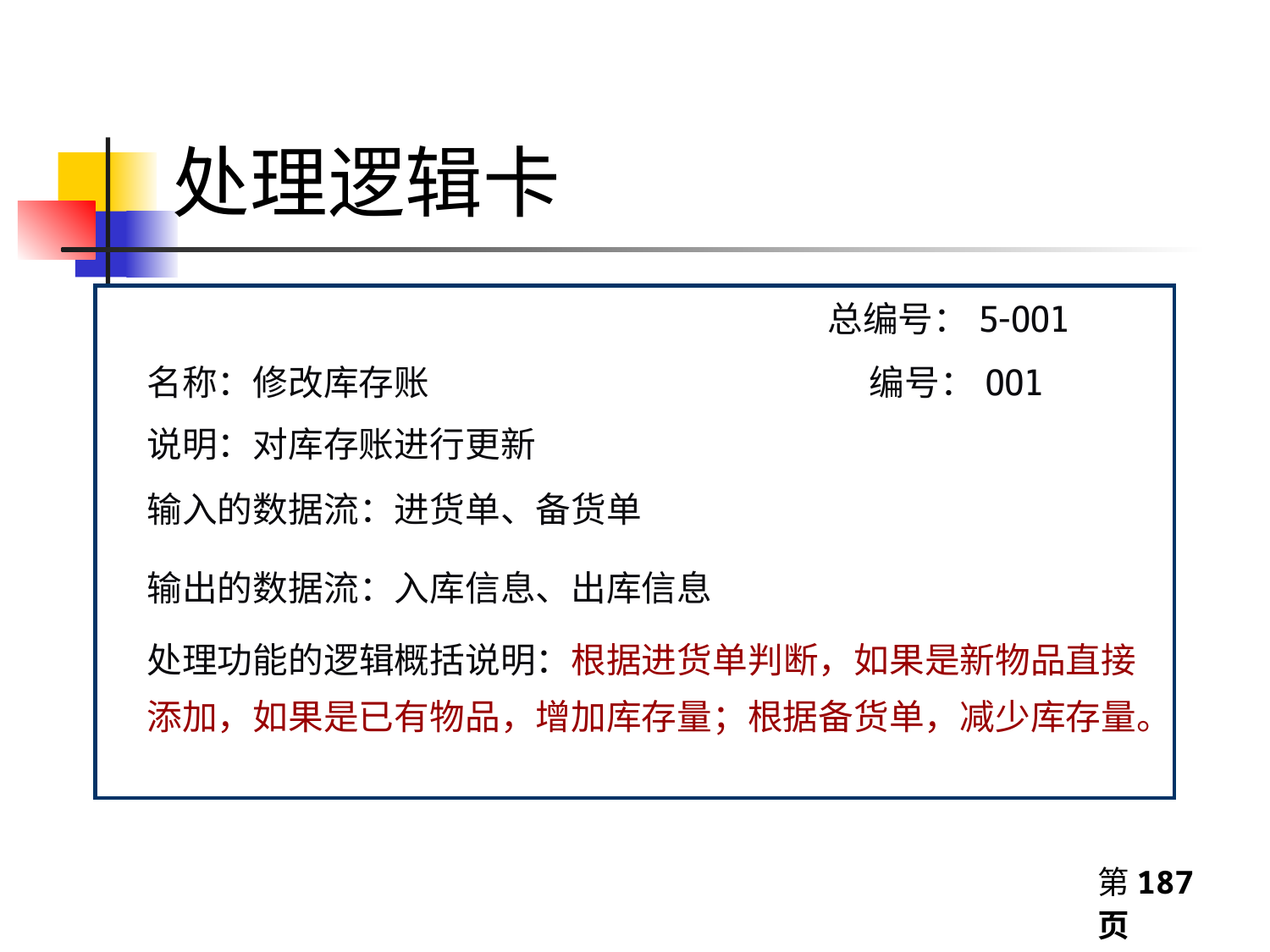

# 处理逻辑卡
|  | 总编号：5-001 |
| --- | --- |
| 名称：修改库存账 | 编号：001 |
| 说明：对库存账进行更新 |  |
| 输入的数据流：进货单、备货单 |  |
| 输出的数据流：入库信息、出库信息 |  |
| 处理功能的逻辑概括说明：根据进货单判断，如果是新物品直接添加，如果是已有物品，增加库存量；根据备货单，减少库存量。 |  |